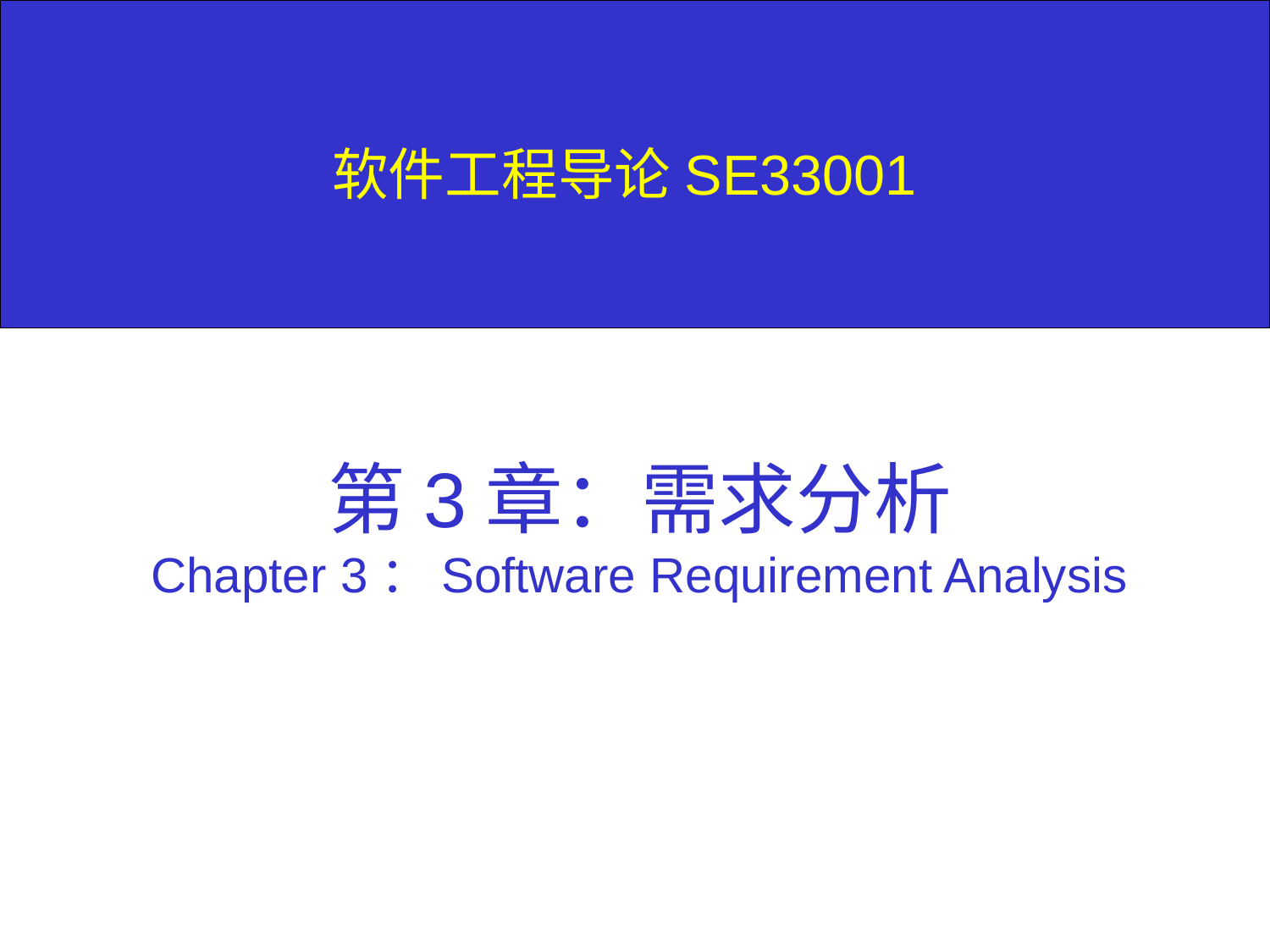

# 软件工程导论SE33001
第3章：需求分析
Chapter 3：Software Requirement Analysis